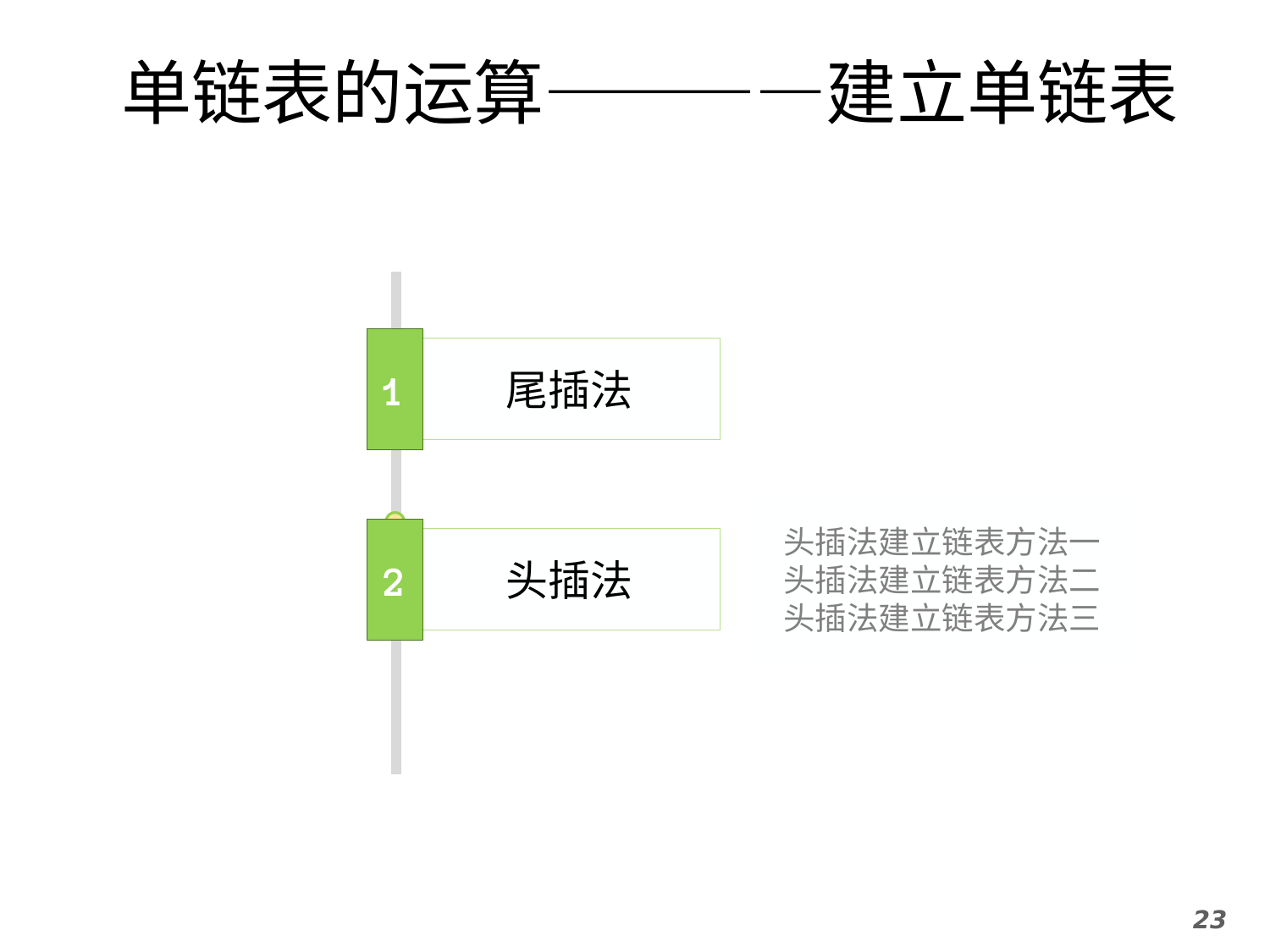

# 单链表的运算————建立单链表

1
尾插法
头插法建立链表方法一
头插法建立链表方法二
头插法建立链表方法三
2
头插法
23